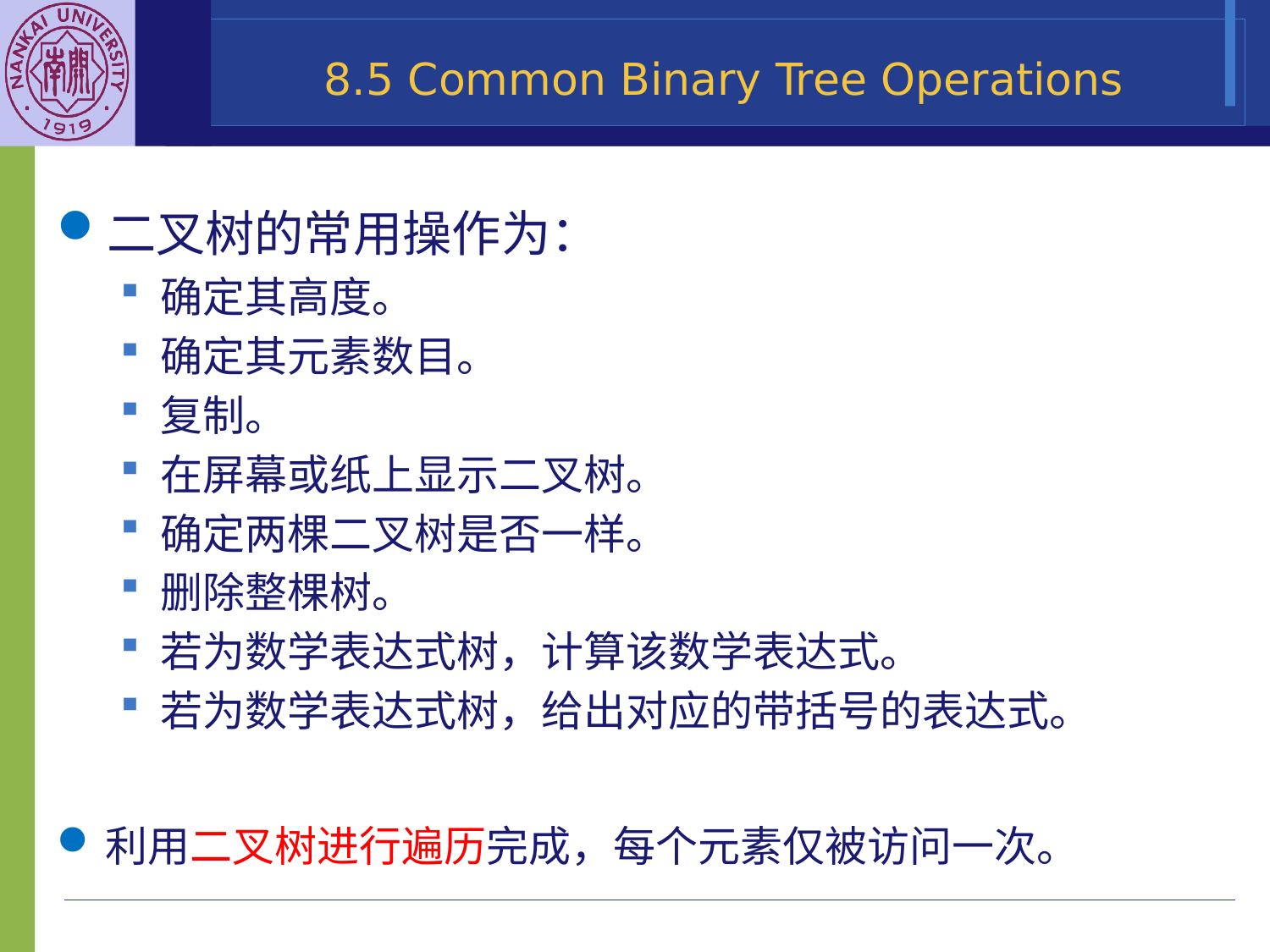

8.5 Common Binary Tree Operations
二叉树的常用操作为：
确定其高度。
确定其元素数目。
复制。
在屏幕或纸上显示二叉树。
确定两棵二叉树是否一样。
删除整棵树。
若为数学表达式树，计算该数学表达式。
若为数学表达式树，给出对应的带括号的表达式。

利用二叉树进行遍历完成，每个元素仅被访问一次。

28